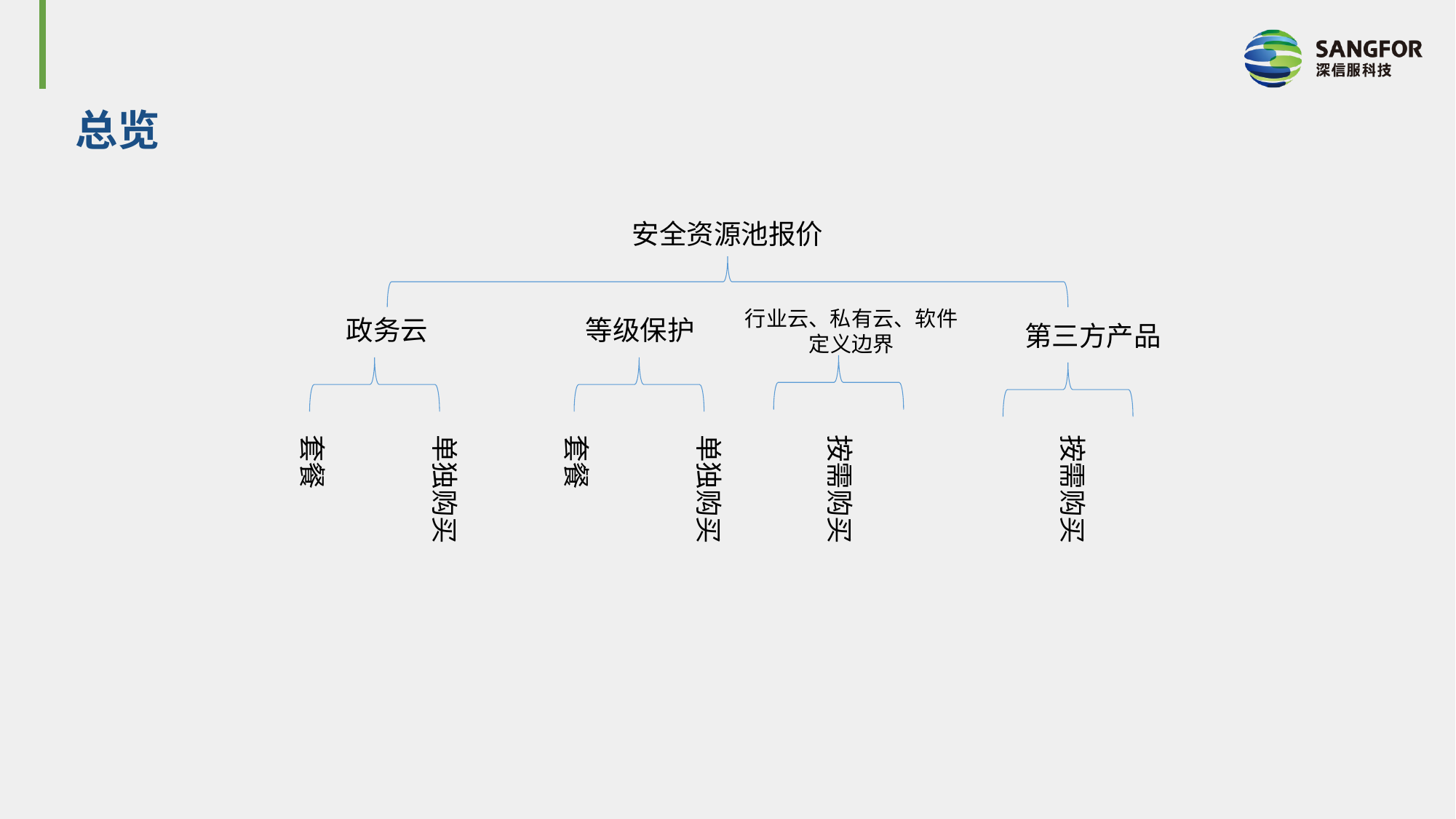

# 总览
安全资源池报价
行业云、私有云、软件定义边界
政务云
等级保护
第三方产品

套餐
单独购买
按需购买
按需购买
套餐
单独购买